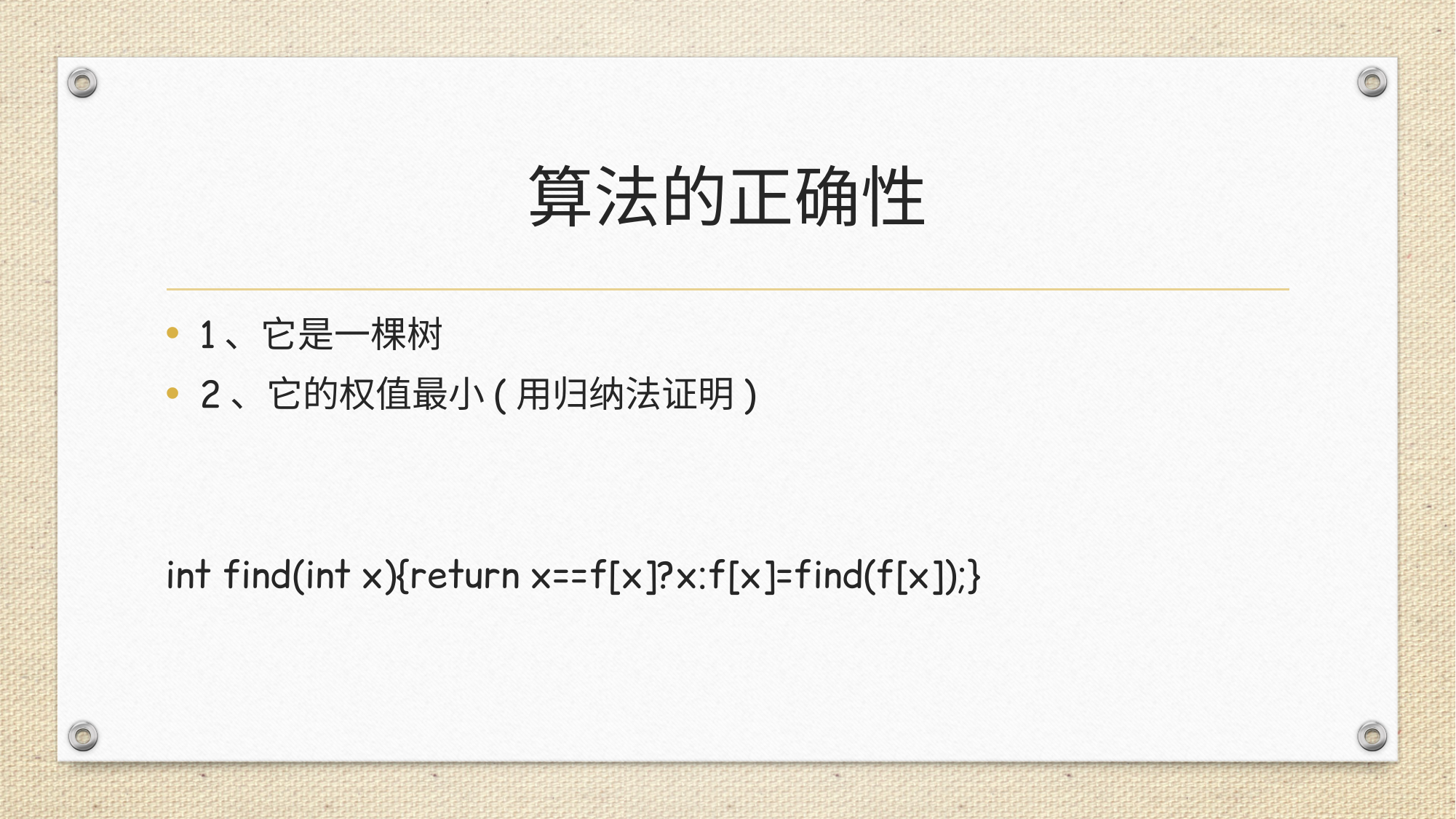

# 算法的正确性
1、它是一棵树
2、它的权值最小(用归纳法证明)

int find(int x){return x==f[x]?x:f[x]=find(f[x]);}